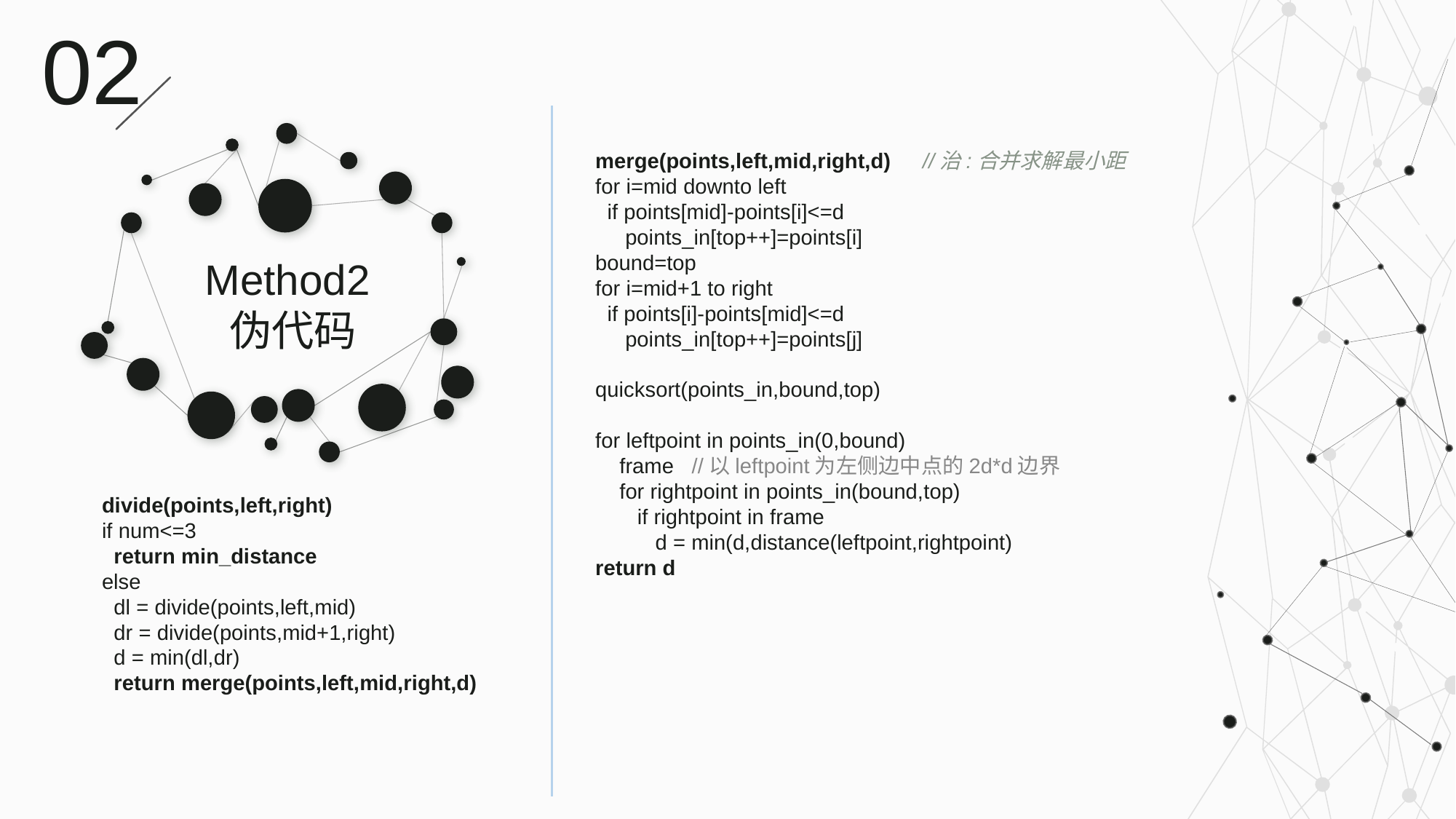

02

merge(points,left,mid,right,d)	//治:合并求解最小距
for i=mid downto left
  if points[mid]-points[i]<=d
     points_in[top++]=points[i]
bound=top
for i=mid+1 to right
  if points[i]-points[mid]<=d
     points_in[top++]=points[j]

quicksort(points_in,bound,top)

for leftpoint in points_in(0,bound)
    frame   //以leftpoint为左侧边中点的2d*d边界
    for rightpoint in points_in(bound,top)
       if rightpoint in frame
          d = min(d,distance(leftpoint,rightpoint)
return d

Method2伪代码

divide(points,left,right)
if num<=3
  return min_distance
else
  dl = divide(points,left,mid)
  dr = divide(points,mid+1,right)
  d = min(dl,dr)
  return merge(points,left,mid,right,d)